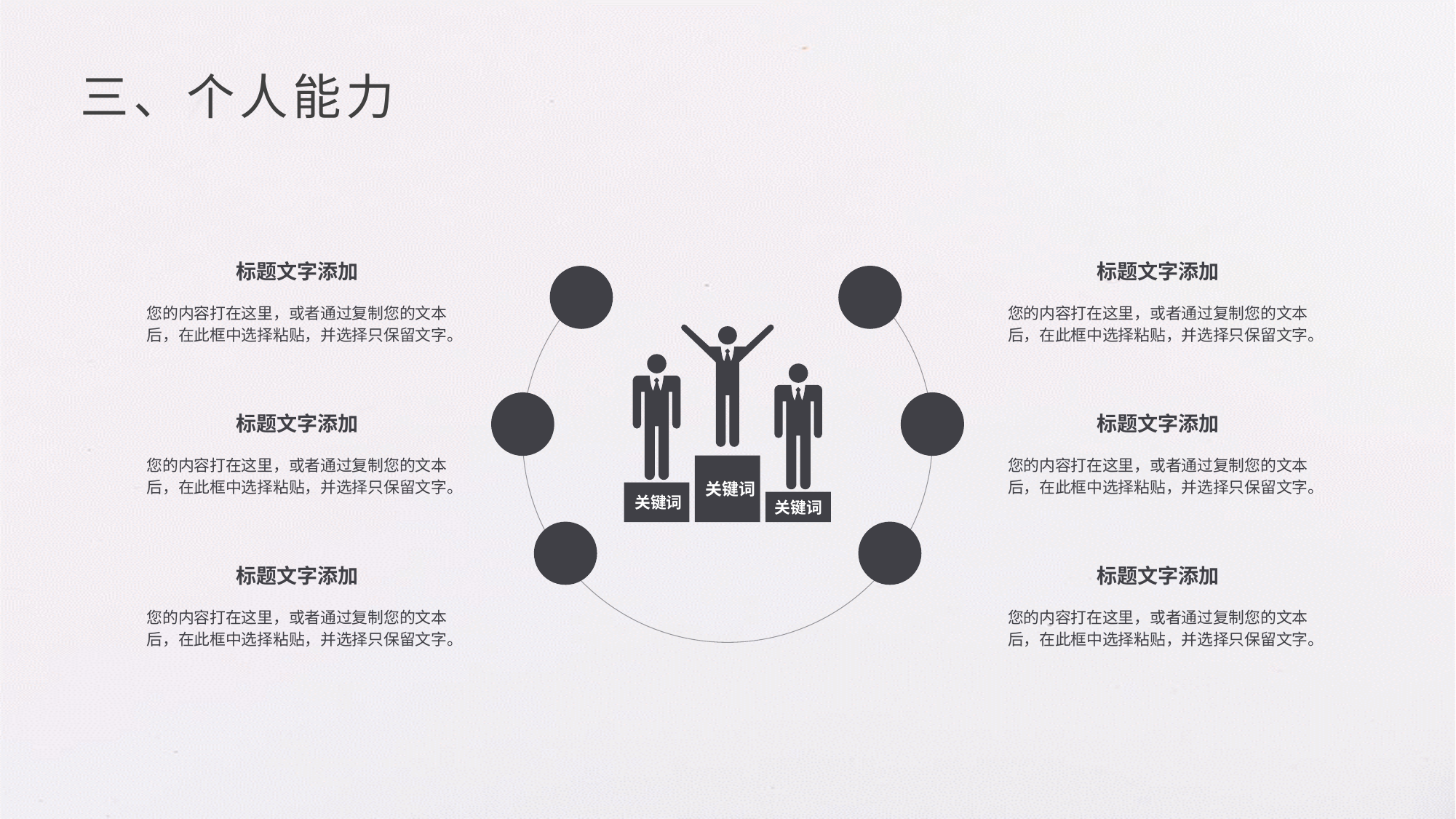

三、个人能力
标题文字添加
您的内容打在这里，或者通过复制您的文本后，在此框中选择粘贴，并选择只保留文字。
标题文字添加
您的内容打在这里，或者通过复制您的文本后，在此框中选择粘贴，并选择只保留文字。
01
04

02
05
关键词
关键词
关键词
03
06
标题文字添加
您的内容打在这里，或者通过复制您的文本后，在此框中选择粘贴，并选择只保留文字。
标题文字添加
您的内容打在这里，或者通过复制您的文本后，在此框中选择粘贴，并选择只保留文字。
标题文字添加
您的内容打在这里，或者通过复制您的文本后，在此框中选择粘贴，并选择只保留文字。
标题文字添加
您的内容打在这里，或者通过复制您的文本后，在此框中选择粘贴，并选择只保留文字。